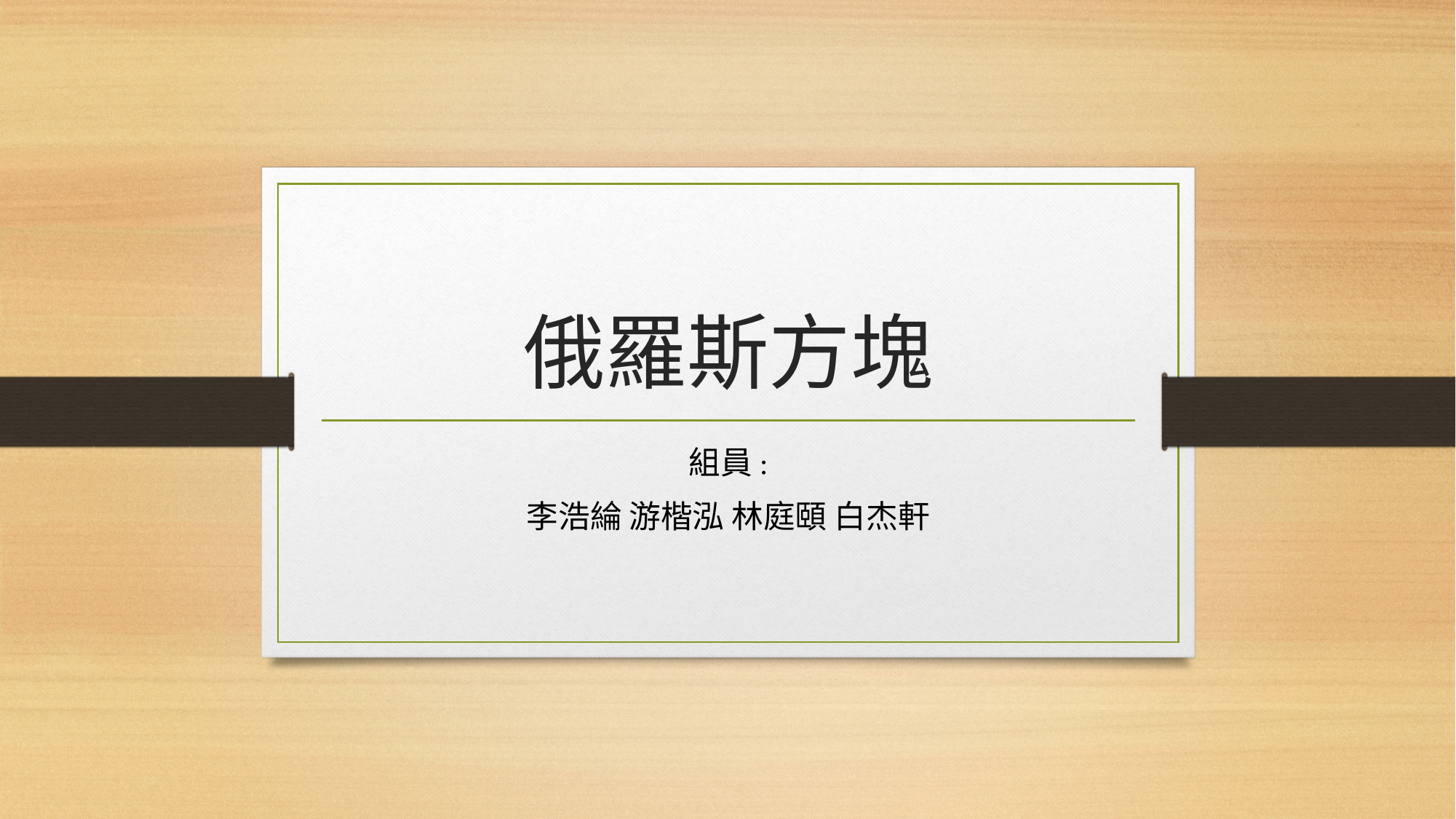

# 俄羅斯方塊
組員:
李浩綸 游楷泓 林庭頤 白杰軒